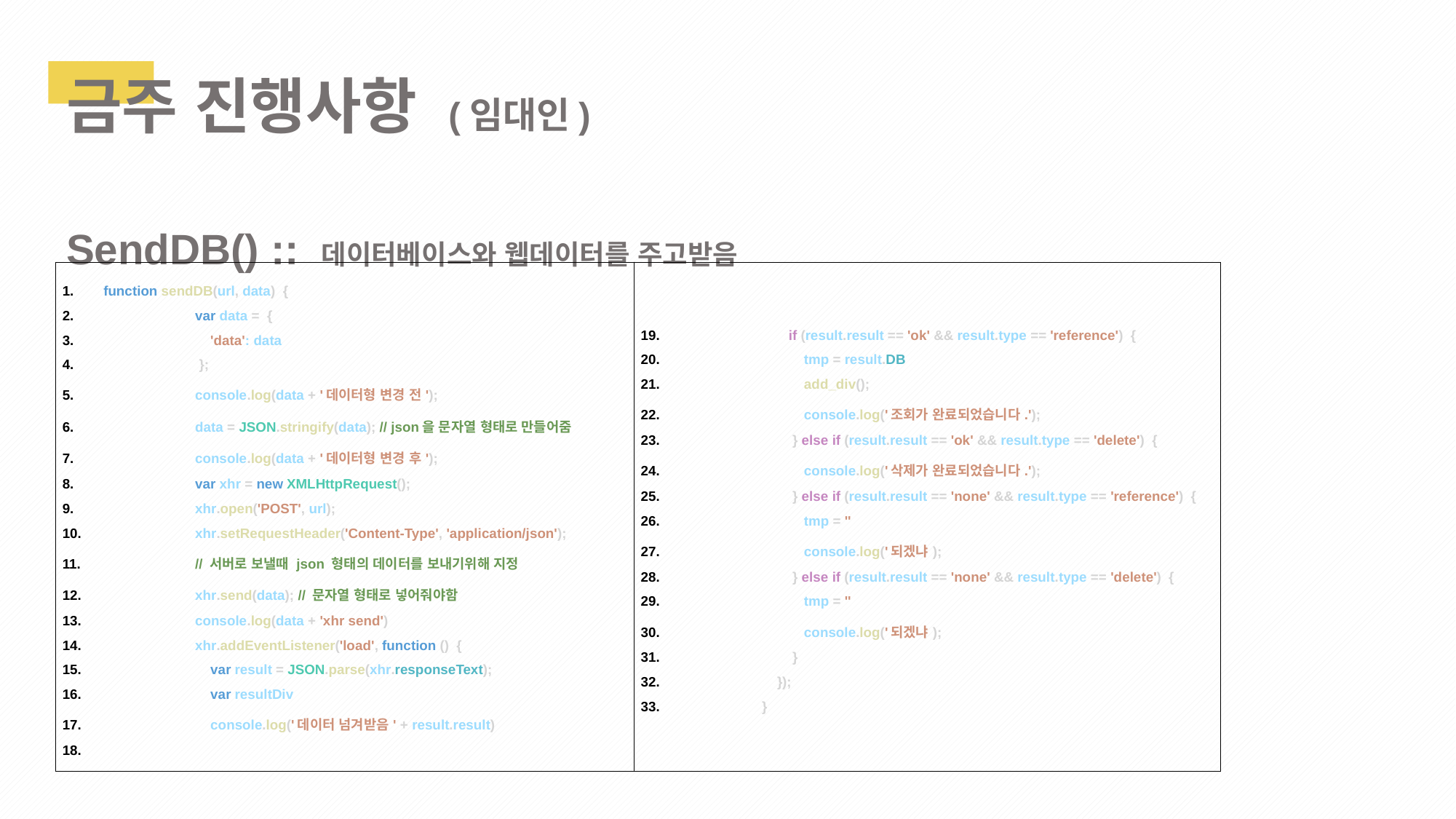

금주 진행사항 (임대인)
SendDB() :: 데이터베이스와 웹데이터를 주고받음

| function sendDB(url, data)  {                         var data =  {                             'data': data                          };                         console.log(data + '데이터형 변경 전');                         data = JSON.stringify(data); // json을 문자열 형태로 만들어줌                         console.log(data + '데이터형 변경 후');                         var xhr = new XMLHttpRequest();                         xhr.open('POST', url);                         xhr.setRequestHeader('Content-Type', 'application/json');                         // 서버로 보낼때 json 형태의 데이터를 보내기위해 지정                         xhr.send(data); // 문자열 형태로 넣어줘야함                         console.log(data + 'xhr send')                         xhr.addEventListener('load', function ()  {                             var result = JSON.parse(xhr.responseText);                             var resultDiv                             console.log('데이터 넘겨받음' + result.result) |
| --- |
| if (result.result == 'ok' && result.type == 'reference')  {                                 tmp = result.DB                                 add\_div();                                 console.log('조회가 완료되었습니다.');                              } else if (result.result == 'ok' && result.type == 'delete')  {                                 console.log('삭제가 완료되었습니다.');                              } else if (result.result == 'none' && result.type == 'reference')  {                                 tmp = ''                                 console.log('되겠냐);                              } else if (result.result == 'none' && result.type == 'delete')  {                                 tmp = ''                                 console.log('되겠냐);                              }                          });                      } |
| --- |